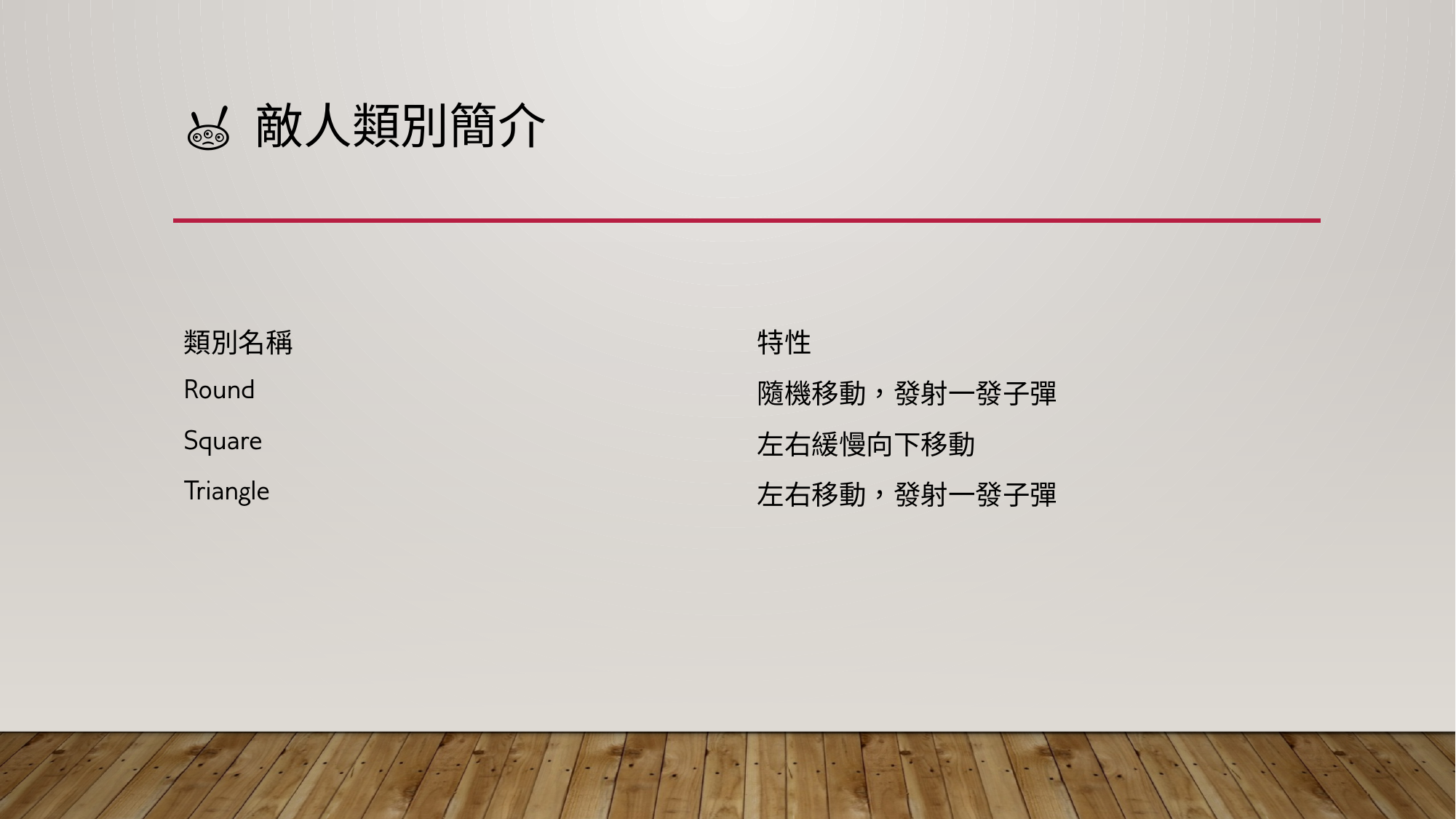

# 👾 敵人類別簡介
| 類別名稱 | 特性 |
| --- | --- |
| Round | 隨機移動，發射一發子彈 |
| Square | 左右緩慢向下移動 |
| Triangle | 左右移動，發射一發子彈 |